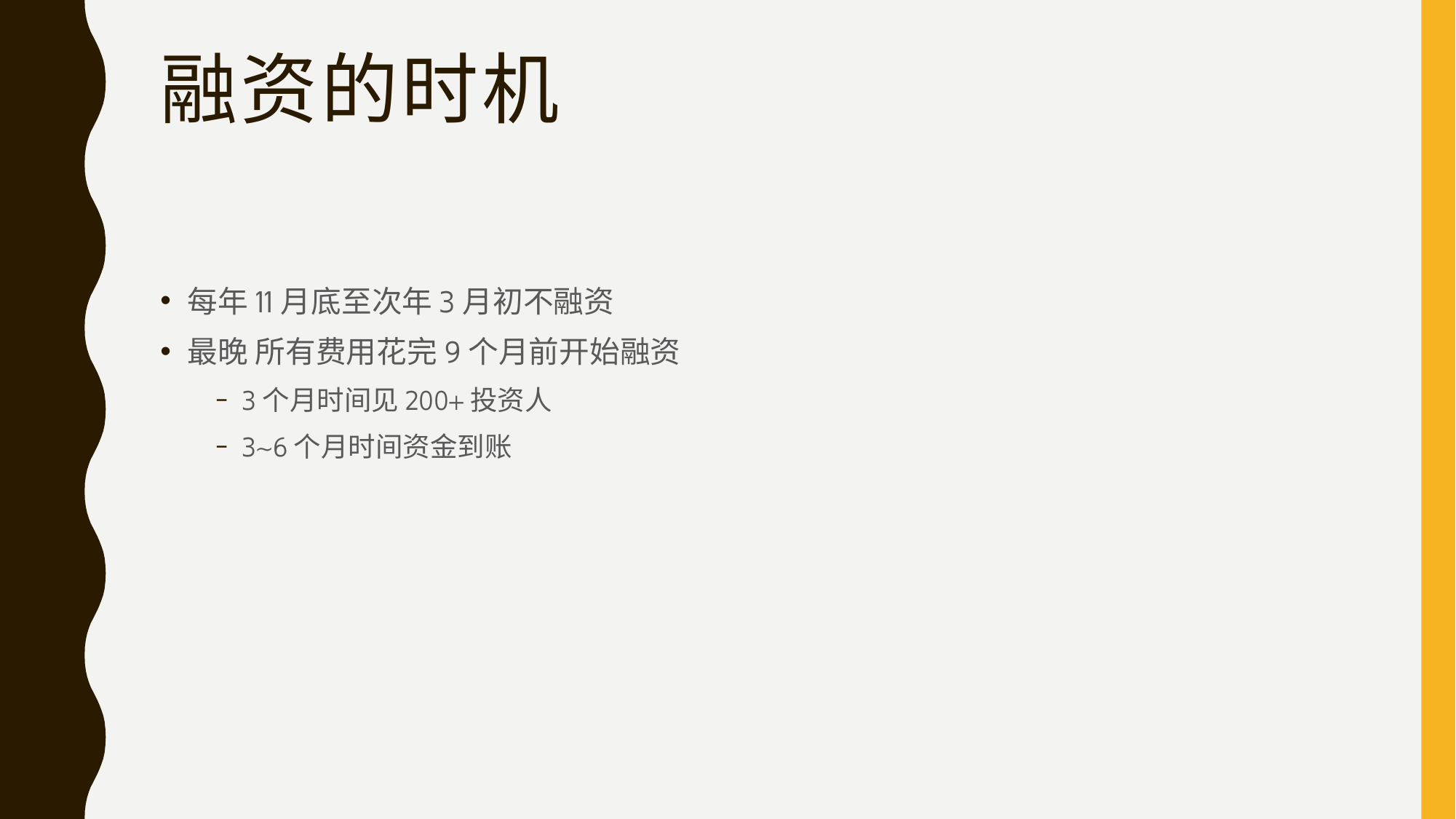

# 融资的时机
每年11月底至次年3月初不融资
最晚 所有费用花完9个月前开始融资
3个月时间见200+投资人
3~6个月时间资金到账